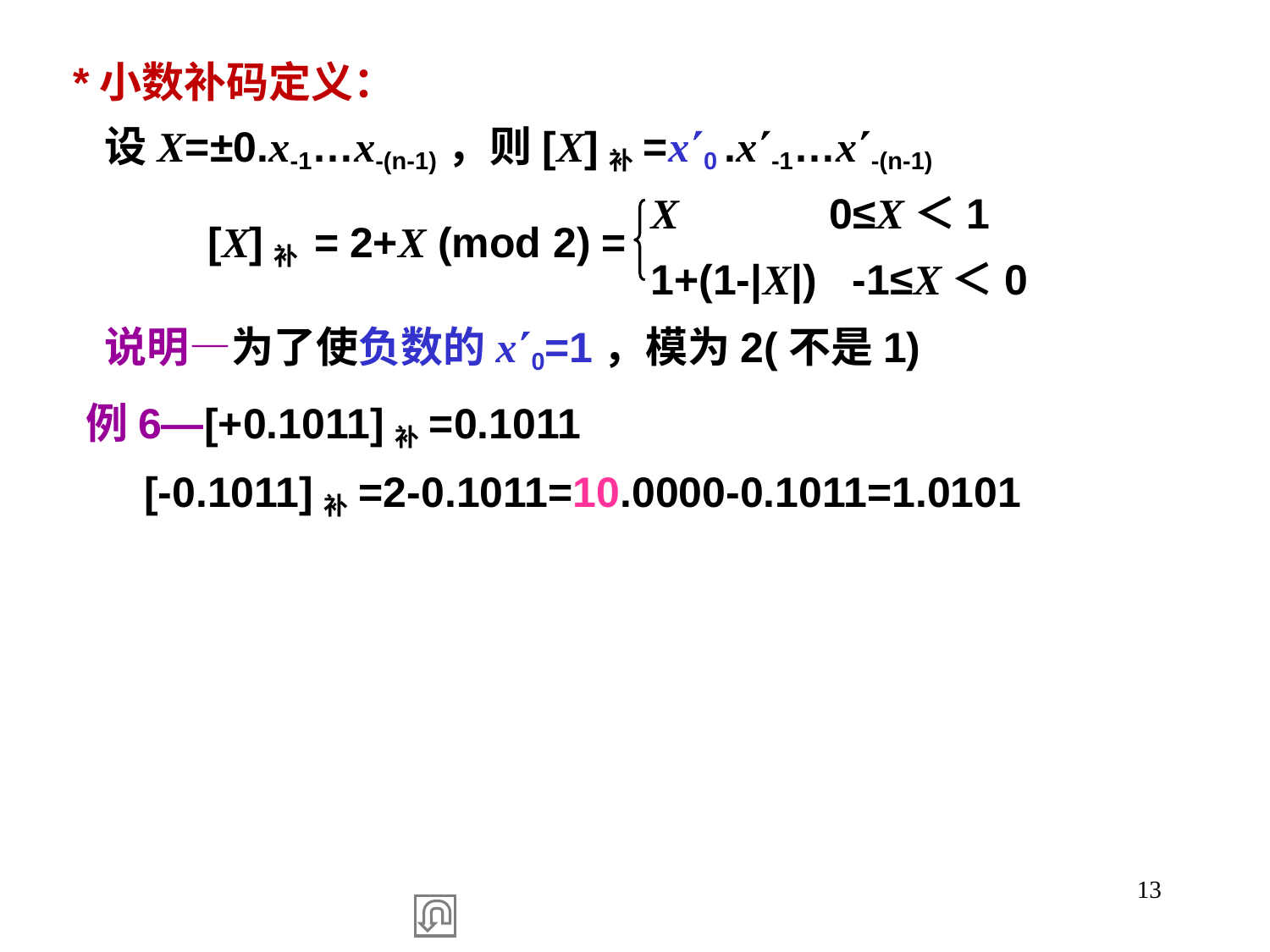

*小数补码定义：
      设X=±0.x-1…x-(n-1)，则[X]补=x′0 .x′-1…x′-(n-1)
X                0≤X＜1
1+(1-|X|)   -1≤X＜0

[X]补 = 2+X (mod 2) =
      说明—为了使负数的x′0=1，模为2(不是1)
    例6—[+0.1011]补=0.1011
         [-0.1011]补=2-0.1011=10.0000-0.1011=1.0101
13